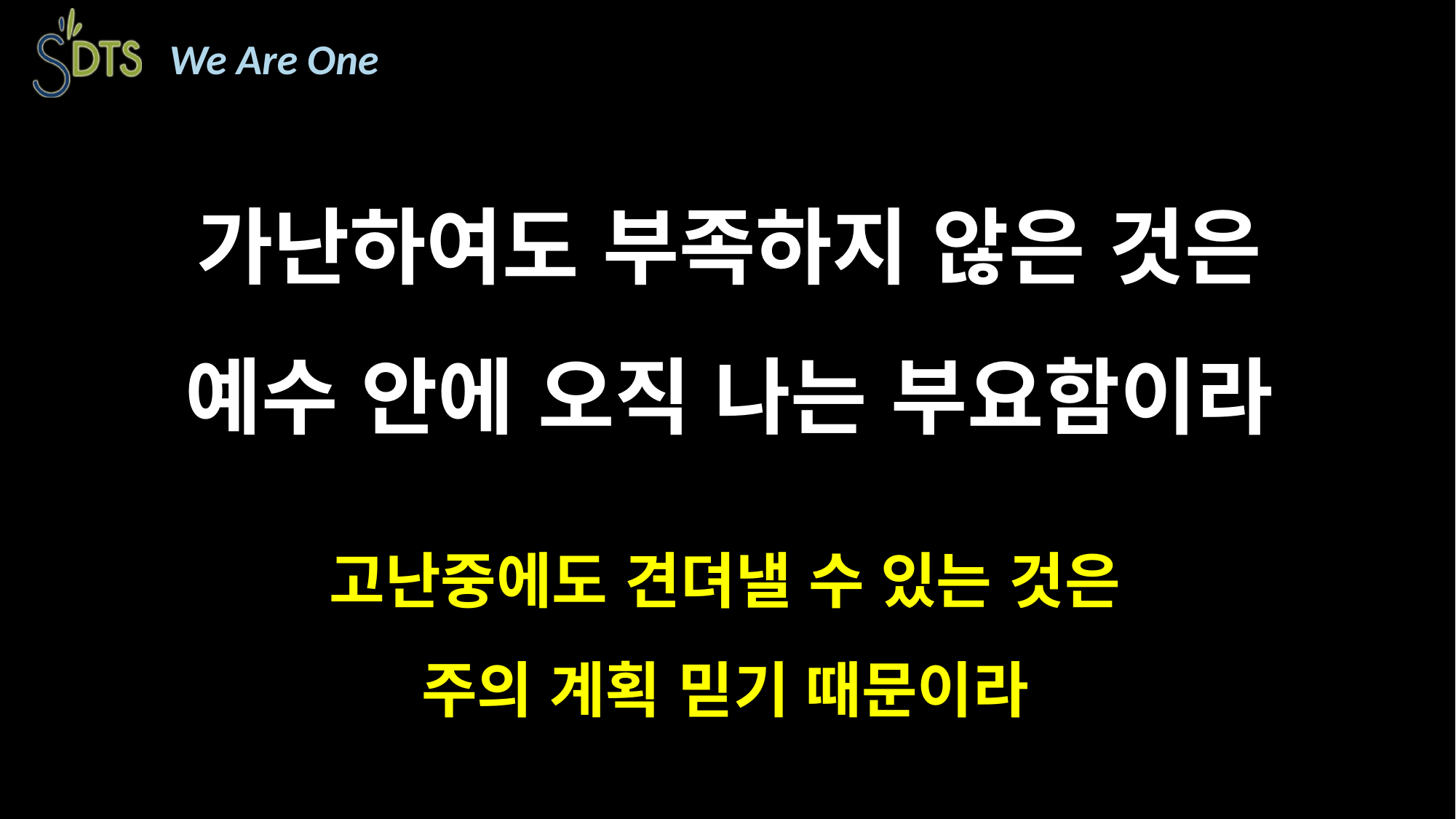

가난하여도 부족하지 않은 것은
예수 안에 오직 나는 부요함이라
고난중에도 견뎌낼 수 있는 것은
주의 계획 믿기 때문이라